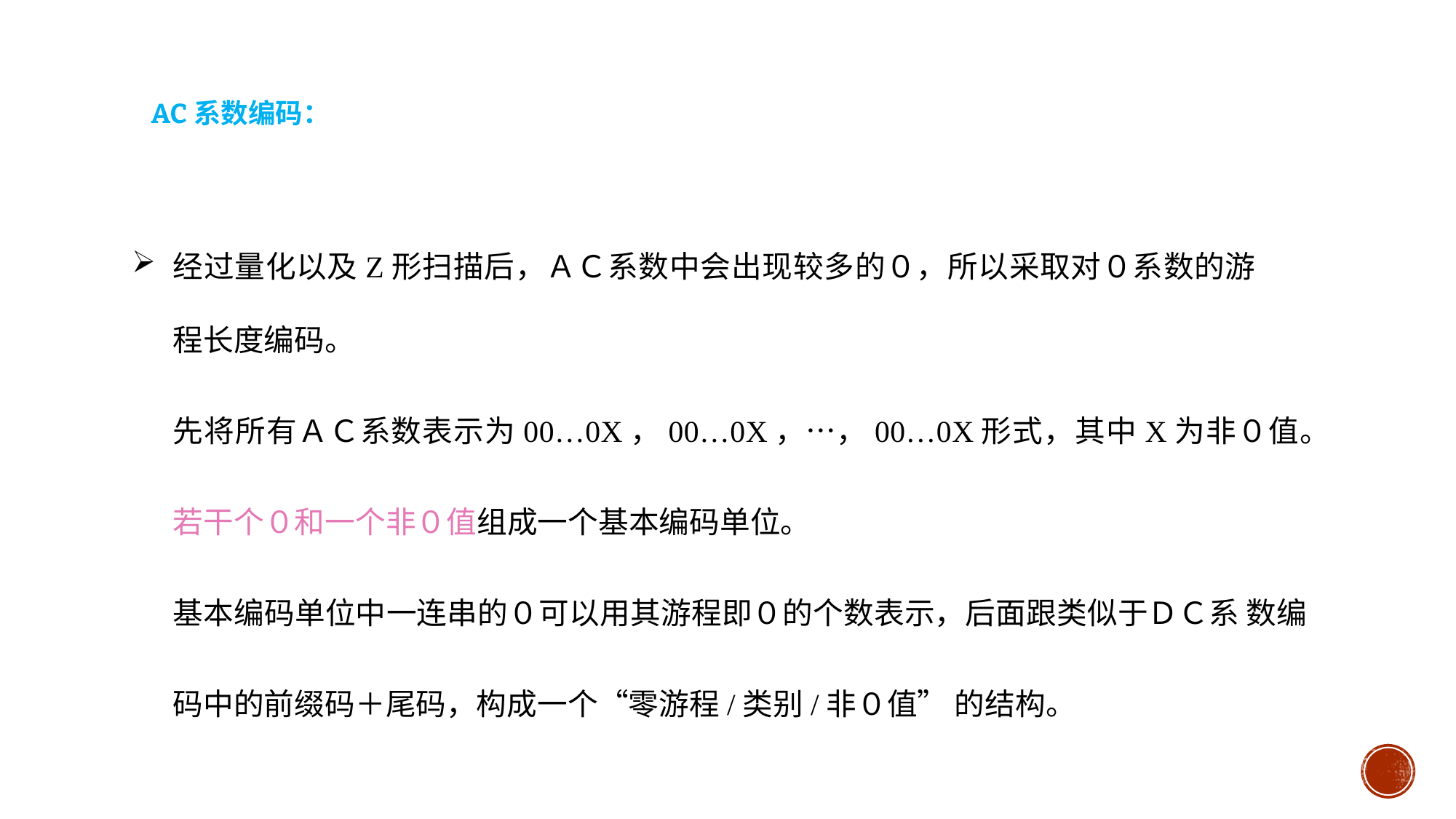

AC系数编码：
经过量化以及Z形扫描后，ＡＣ系数中会出现较多的０，所以采取对０系数的游

程长度编码。
先将所有ＡＣ系数表示为00…0X，00…0X，…，00…0X形式，其中X为非０值。 若干个０和一个非０值组成一个基本编码单位。
基本编码单位中一连串的０可以用其游程即０的个数表示，后面跟类似于ＤＣ系 数编码中的前缀码＋尾码，构成一个“零游程/类别/非０值” 的结构。